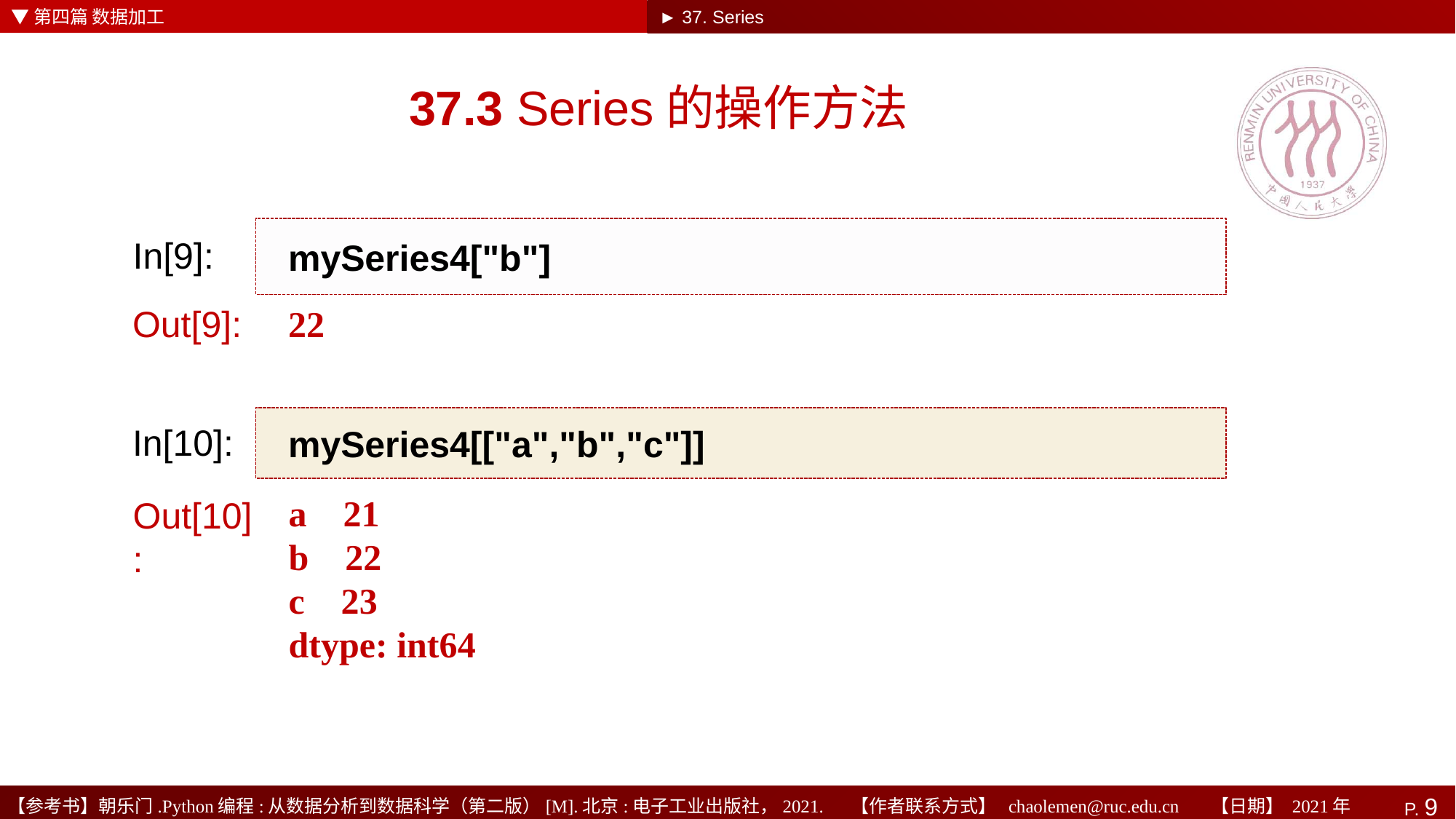

▼第四篇 数据加工
► 37. Series
# 37.3 Series的操作方法
mySeries4["b"]
In[9]:
22
Out[9]:

mySeries4[["a","b","c"]]
In[10]:
Out[10]:
a    21
b    22
c    23
dtype: int64